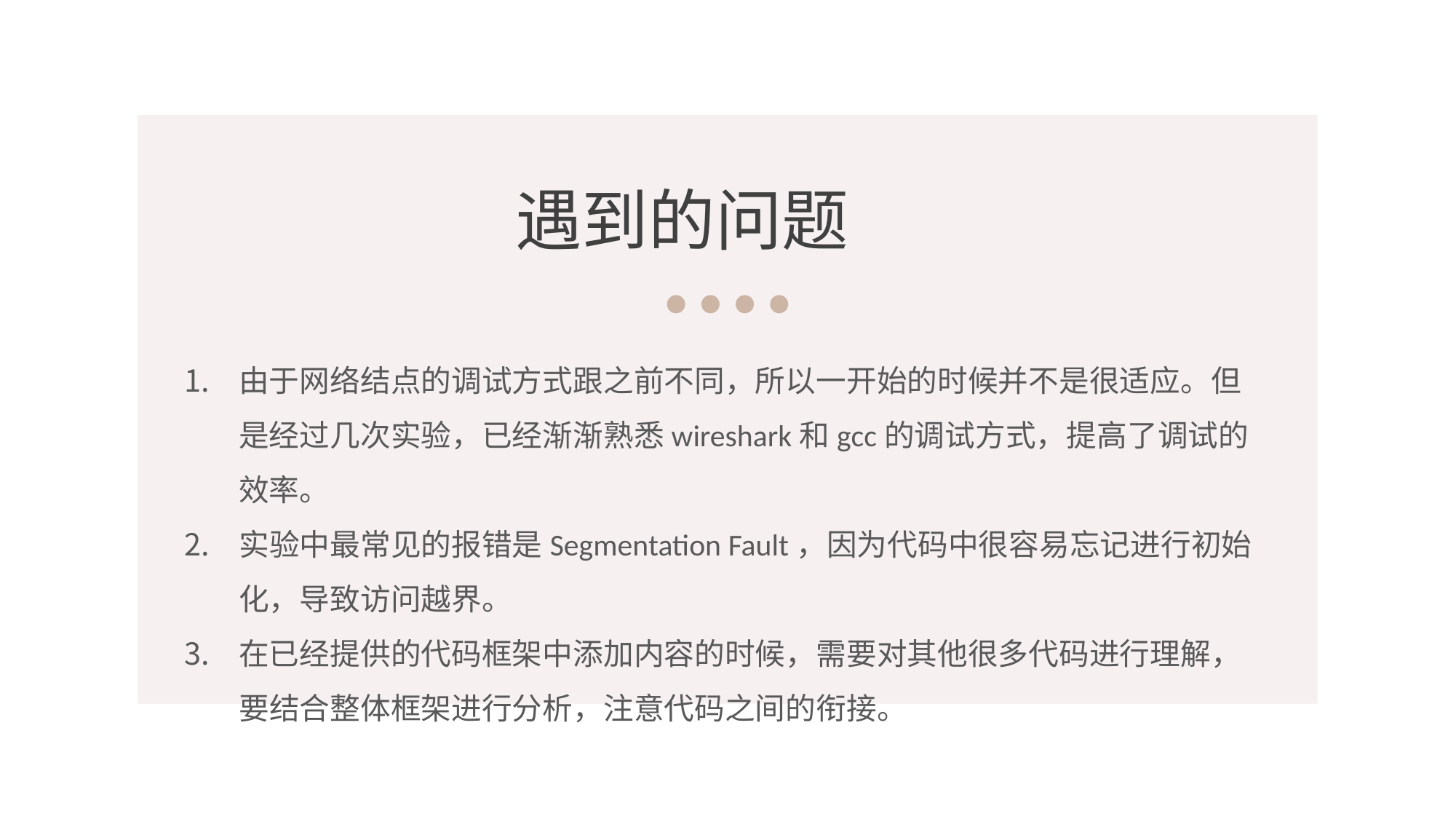

遇到的问题

由于网络结点的调试方式跟之前不同，所以一开始的时候并不是很适应。但是经过几次实验，已经渐渐熟悉wireshark和gcc的调试方式，提高了调试的效率。
实验中最常见的报错是Segmentation Fault，因为代码中很容易忘记进行初始化，导致访问越界。
在已经提供的代码框架中添加内容的时候，需要对其他很多代码进行理解，要结合整体框架进行分析，注意代码之间的衔接。